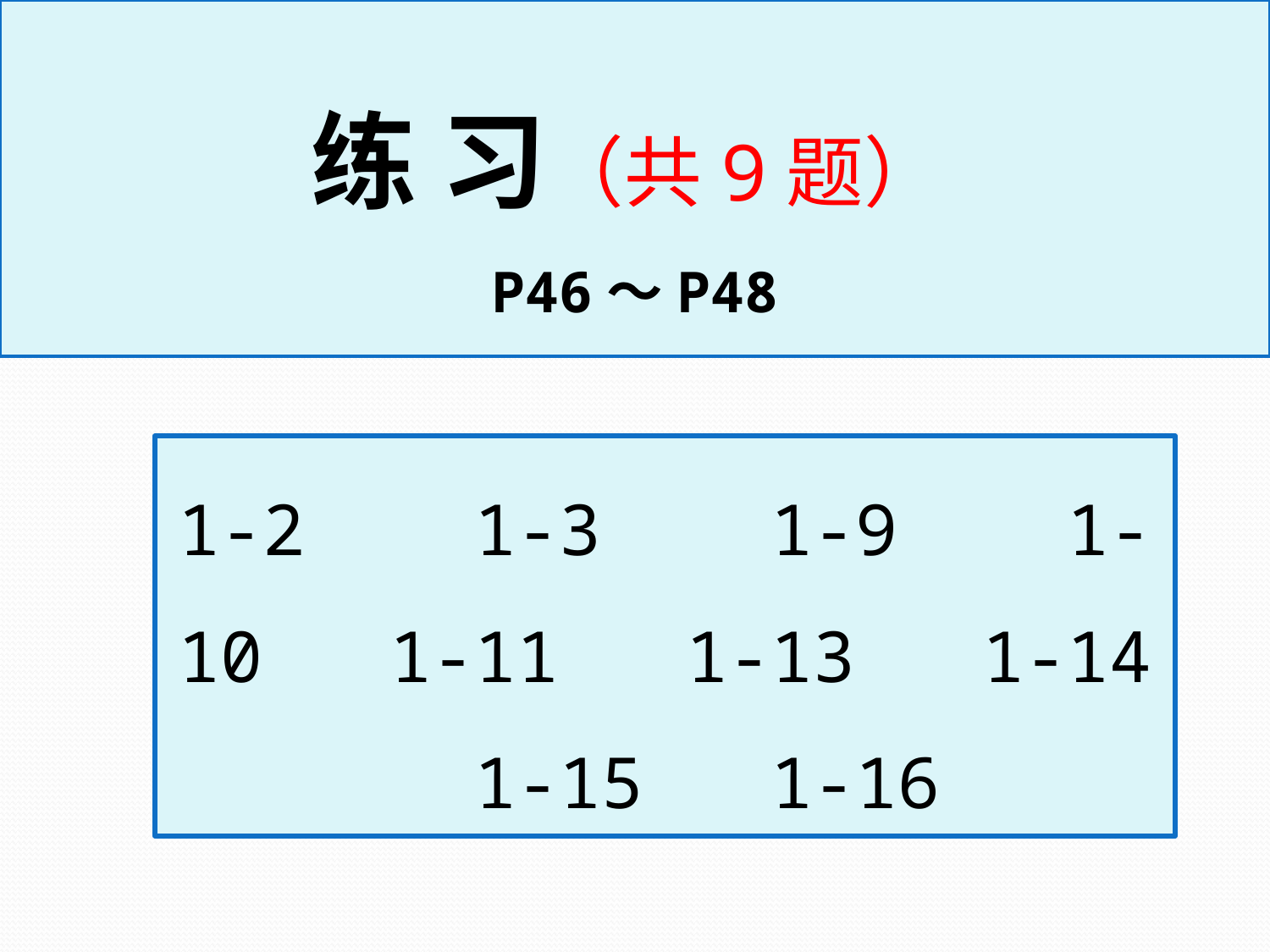

练 习（共9题）
P46～P48
1-2    1-3    1-9    1-10   1-11   1-13   1-14   1-15   1-16